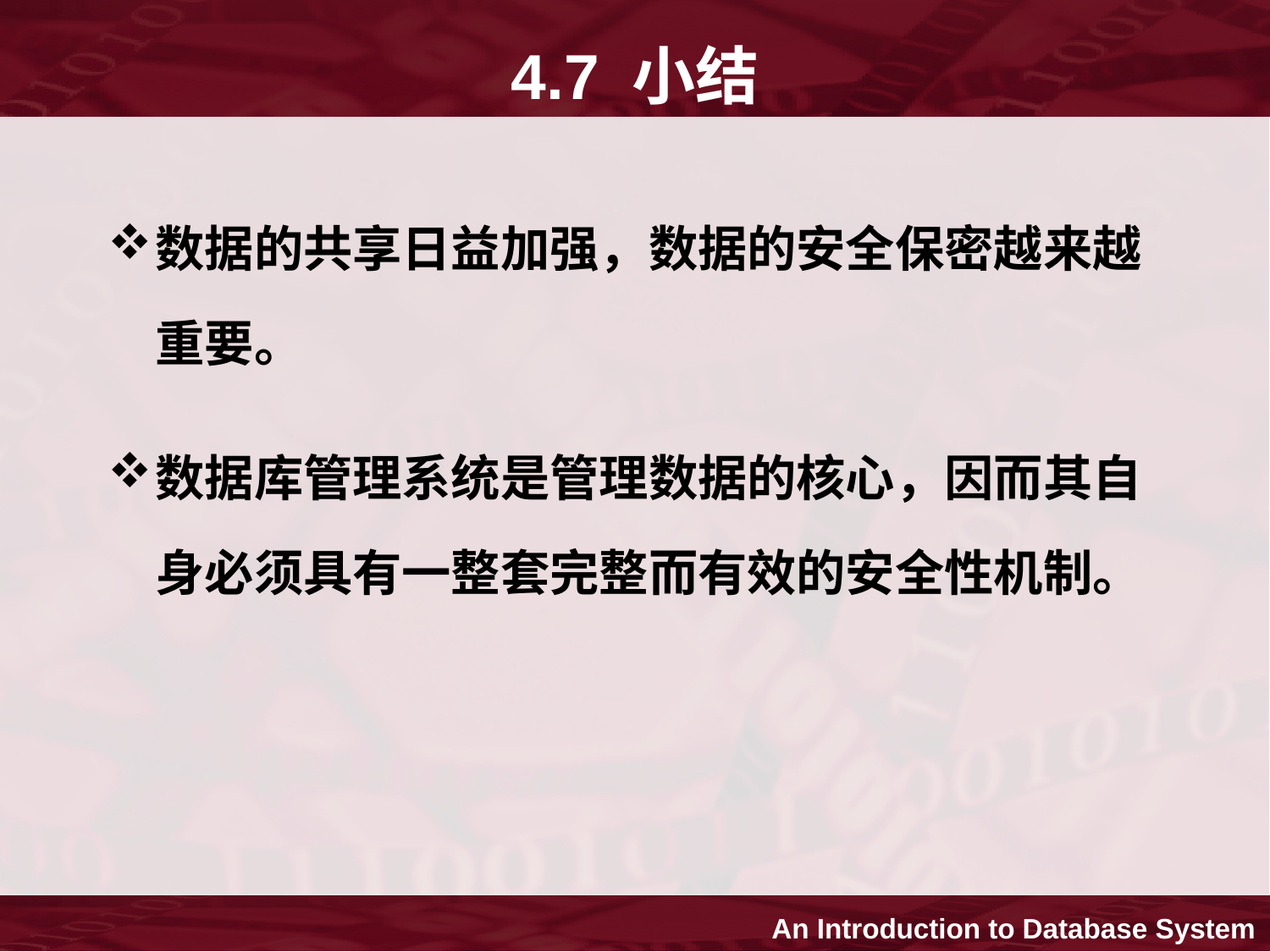

# 4.7 小结
数据的共享日益加强，数据的安全保密越来越重要。
数据库管理系统是管理数据的核心，因而其自身必须具有一整套完整而有效的安全性机制。